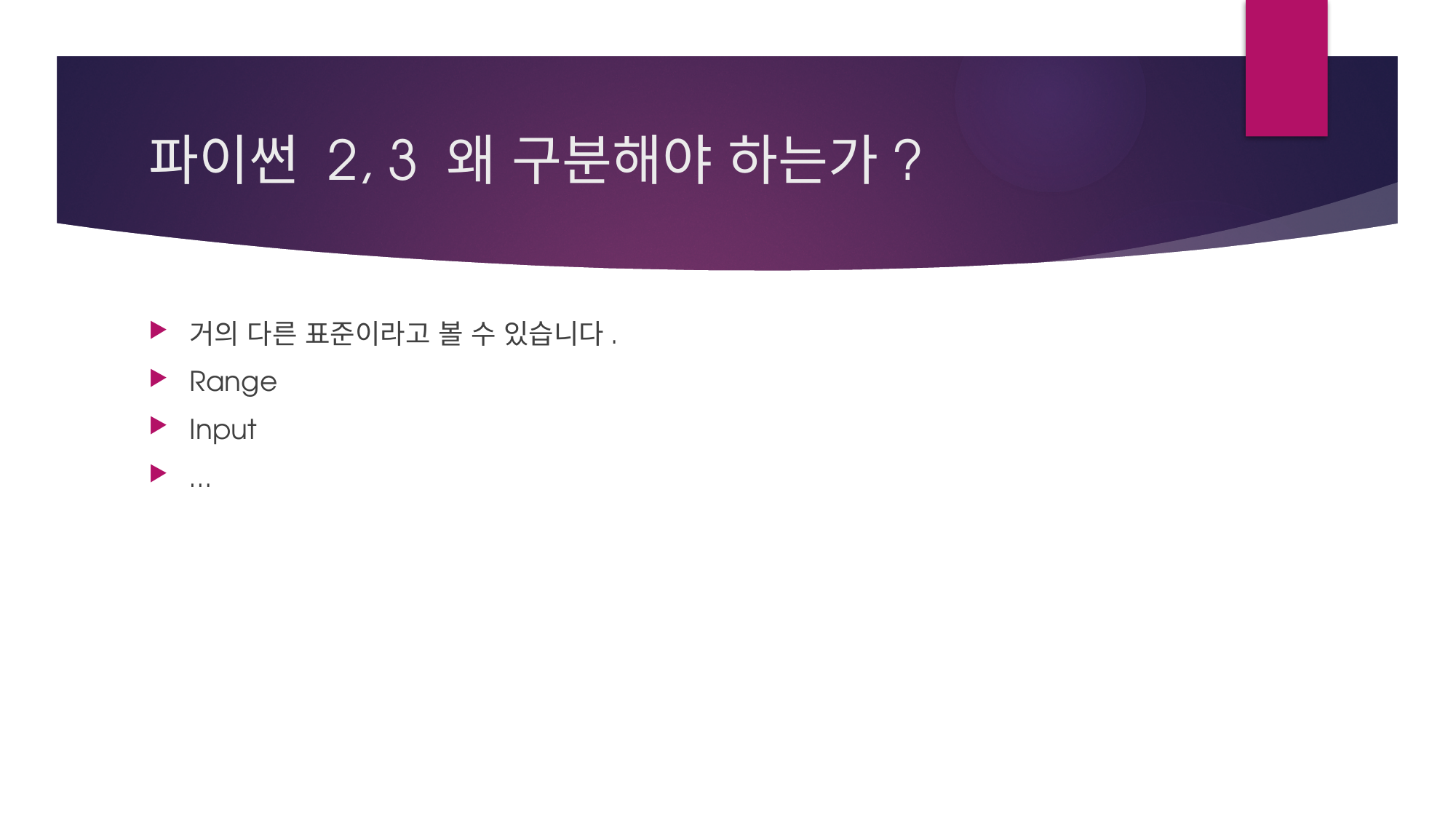

# 파이썬 2, 3 왜 구분해야 하는가?
거의 다른 표준이라고 볼 수 있습니다.
Range
Input
…